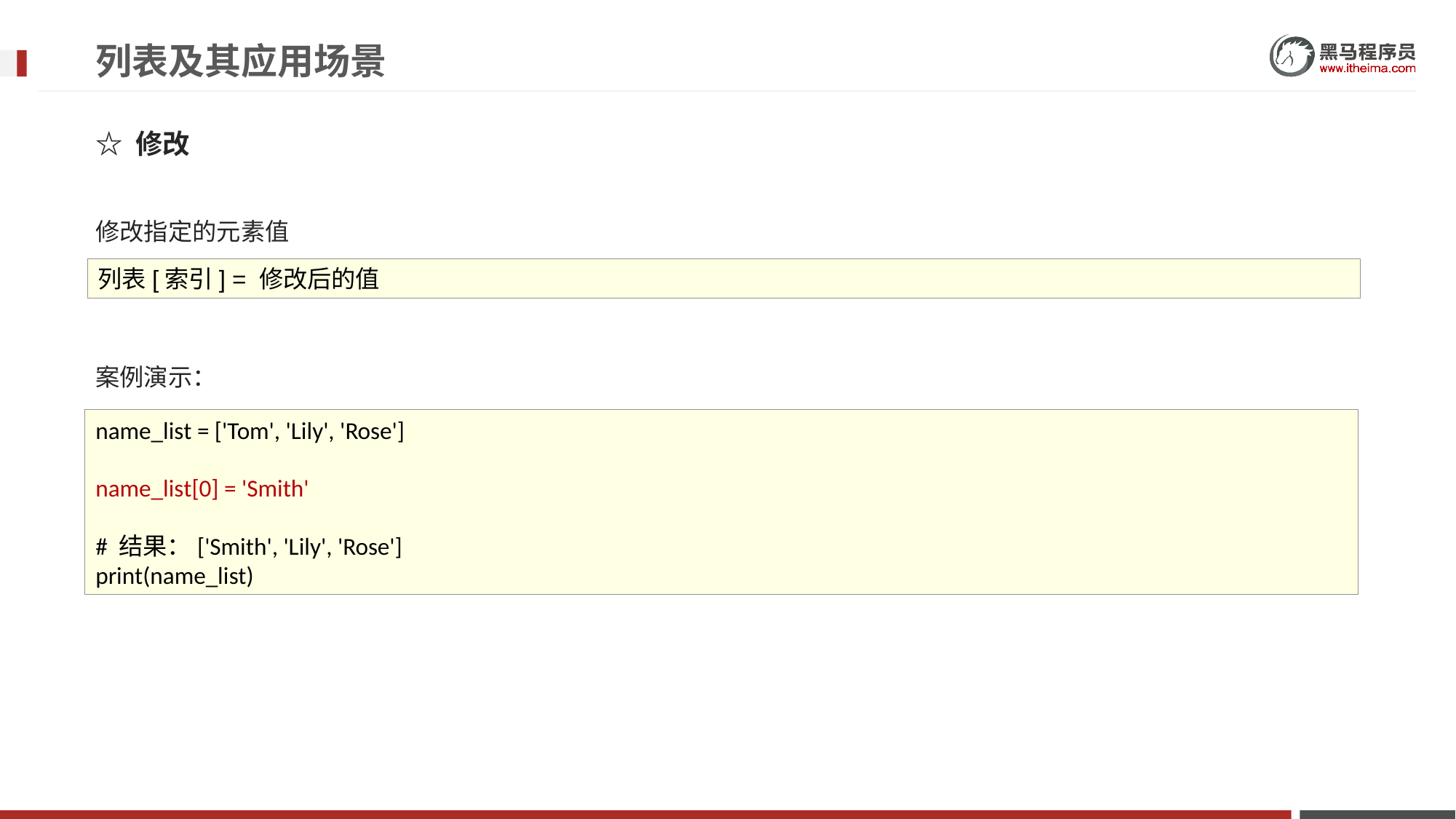

# 列表及其应用场景
☆ 修改
修改指定的元素值

案例演示：
列表[索引] = 修改后的值
name_list = ['Tom', 'Lily', 'Rose']

name_list[0] = 'Smith'

# 结果：['Smith', 'Lily', 'Rose']
print(name_list)